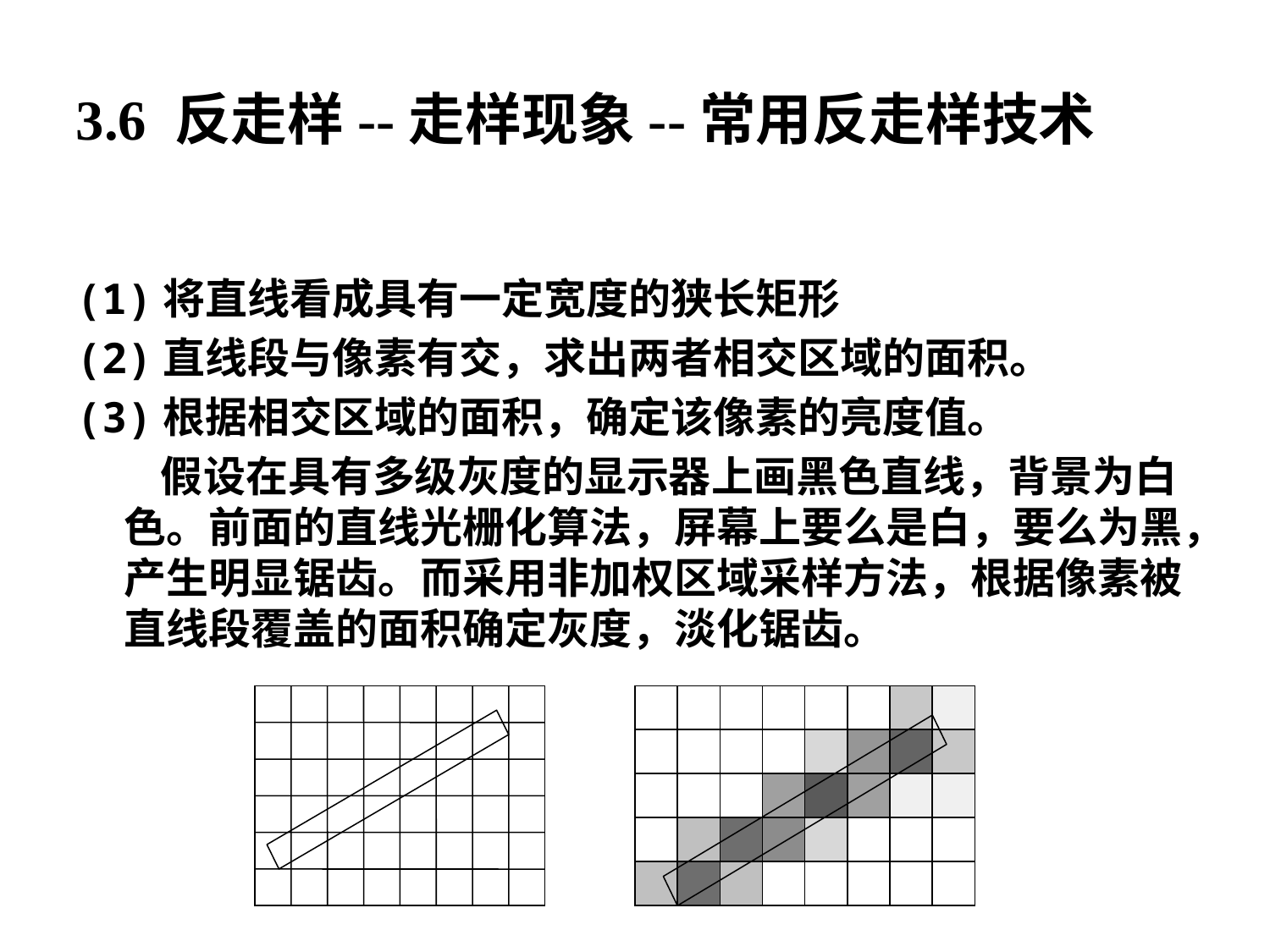

3.6 反走样--走样现象--常用反走样技术
(1)将直线看成具有一定宽度的狭长矩形
(2)直线段与像素有交，求出两者相交区域的面积。
(3)根据相交区域的面积，确定该像素的亮度值。
　　假设在具有多级灰度的显示器上画黑色直线，背景为白色。前面的直线光栅化算法，屏幕上要么是白，要么为黑，产生明显锯齿。而采用非加权区域采样方法，根据像素被直线段覆盖的面积确定灰度，淡化锯齿。